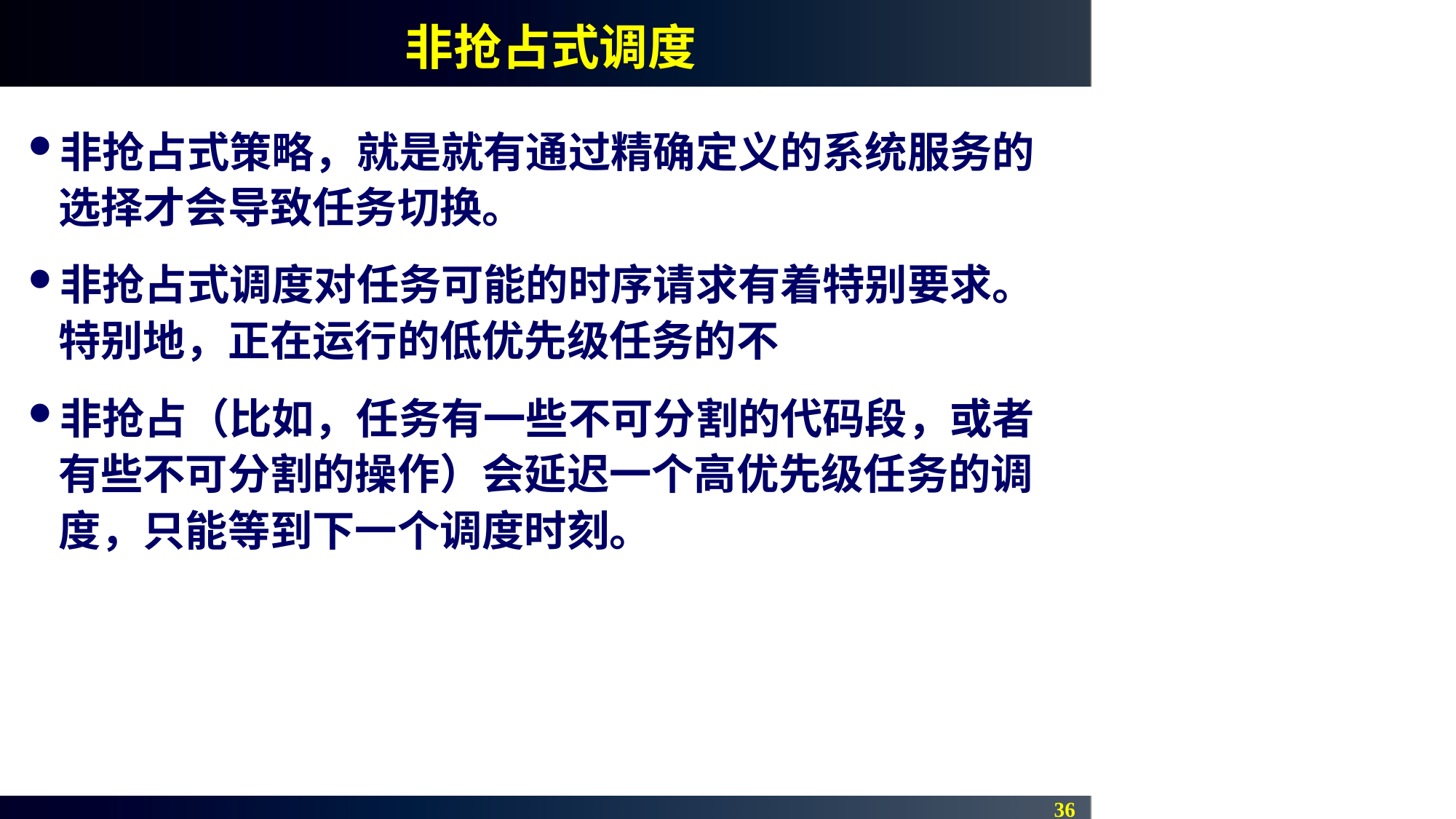

非抢占式调度
非抢占式策略，就是就有通过精确定义的系统服务的选择才会导致任务切换。
非抢占式调度对任务可能的时序请求有着特别要求。特别地，正在运行的低优先级任务的不
非抢占（比如，任务有一些不可分割的代码段，或者有些不可分割的操作）会延迟一个高优先级任务的调度，只能等到下一个调度时刻。